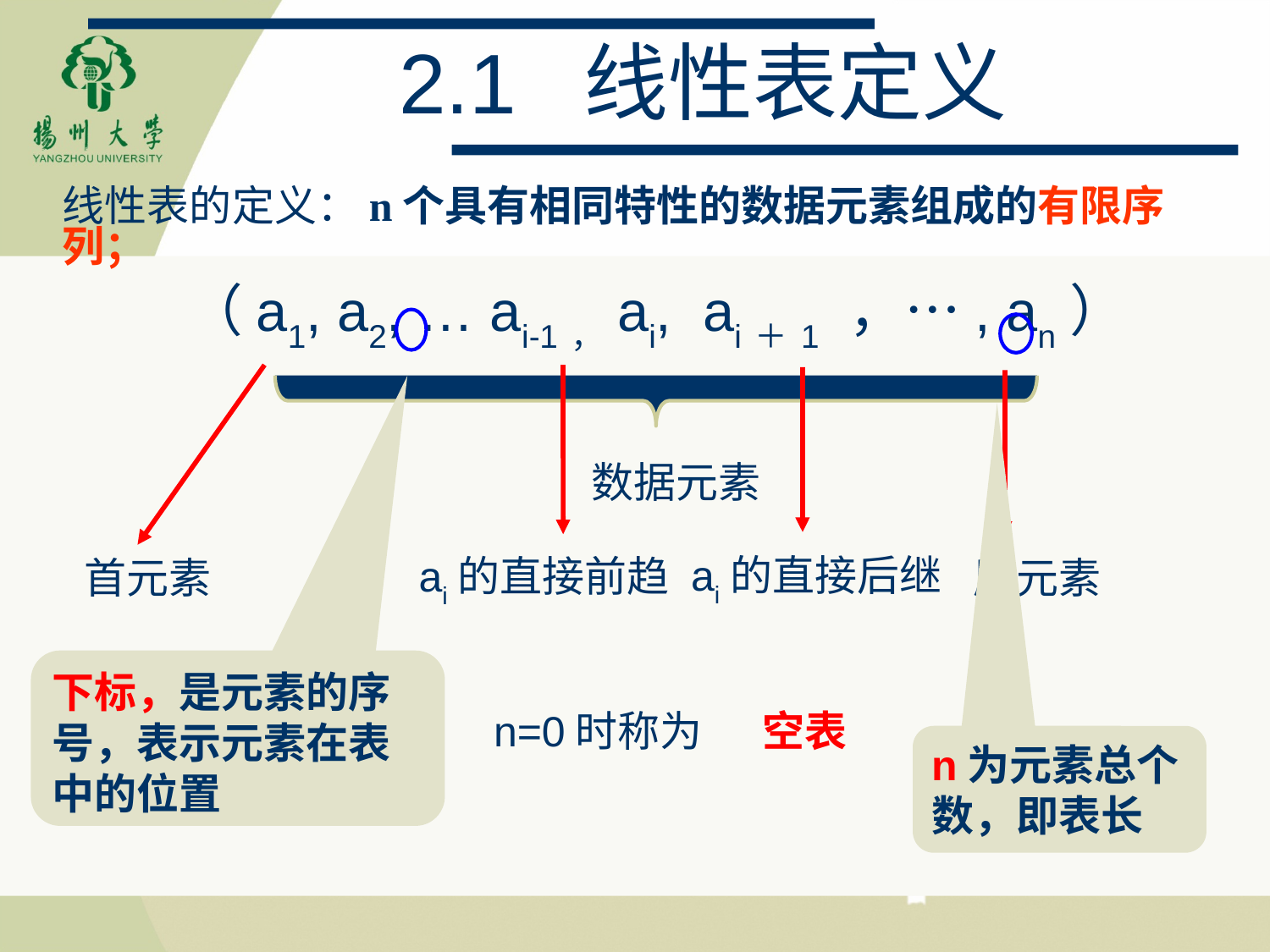

2.1  线性表定义

线性表的定义：n个具有相同特性的数据元素组成的有限序列；

（a1, a2, … ai-1，ai,  ai＋1 ，…, an）

数据元素
ai的直接后继
ai的直接前趋
首元素
尾元素
下标，是元素的序号，表示元素在表中的位置
n=0时称为
空表
n为元素总个数，即表长